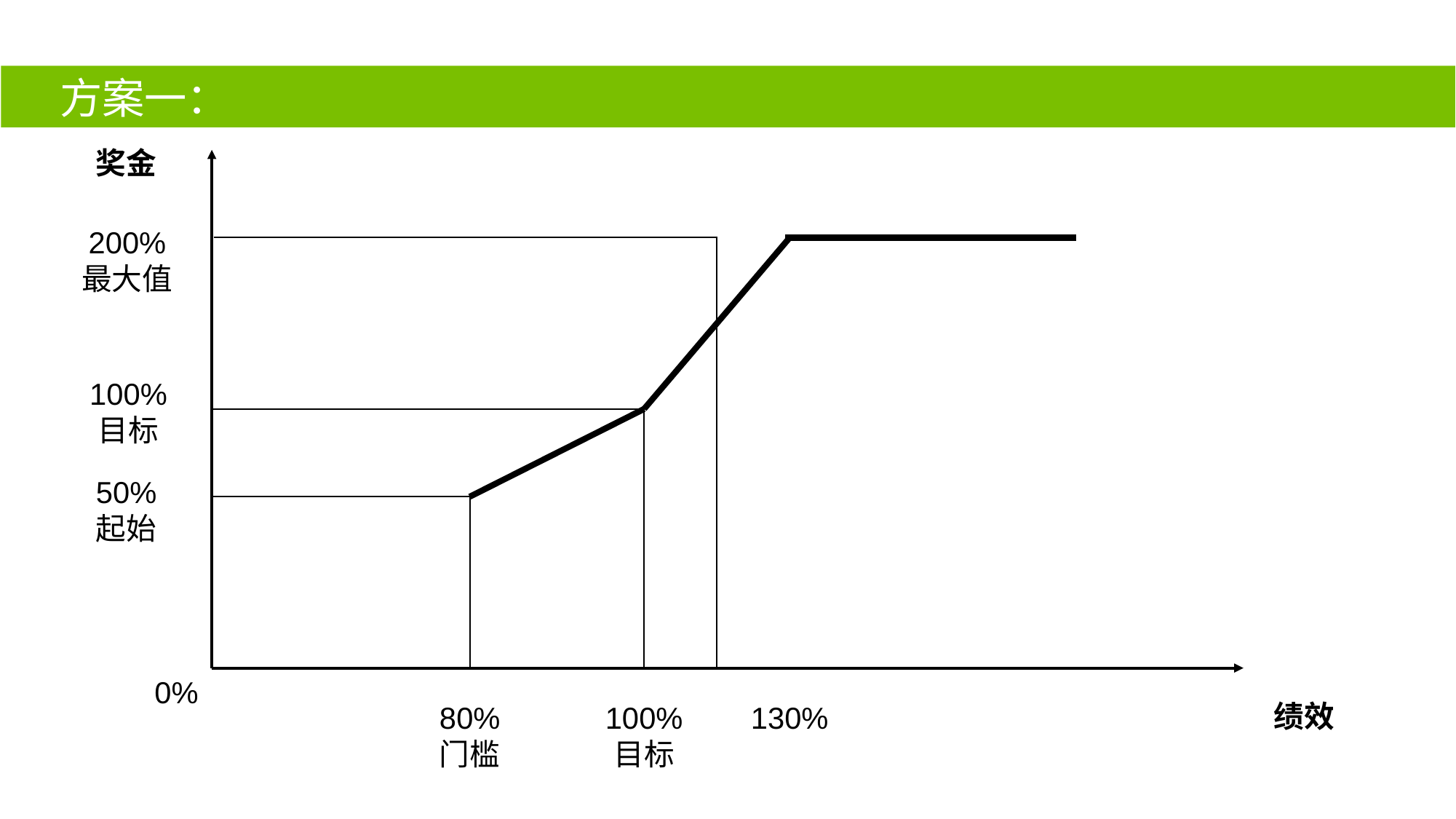

方案一：
奖金
200%
最大值
100%
目标
50%
起始
0%
绩效
80%
门槛
100%
目标
130%